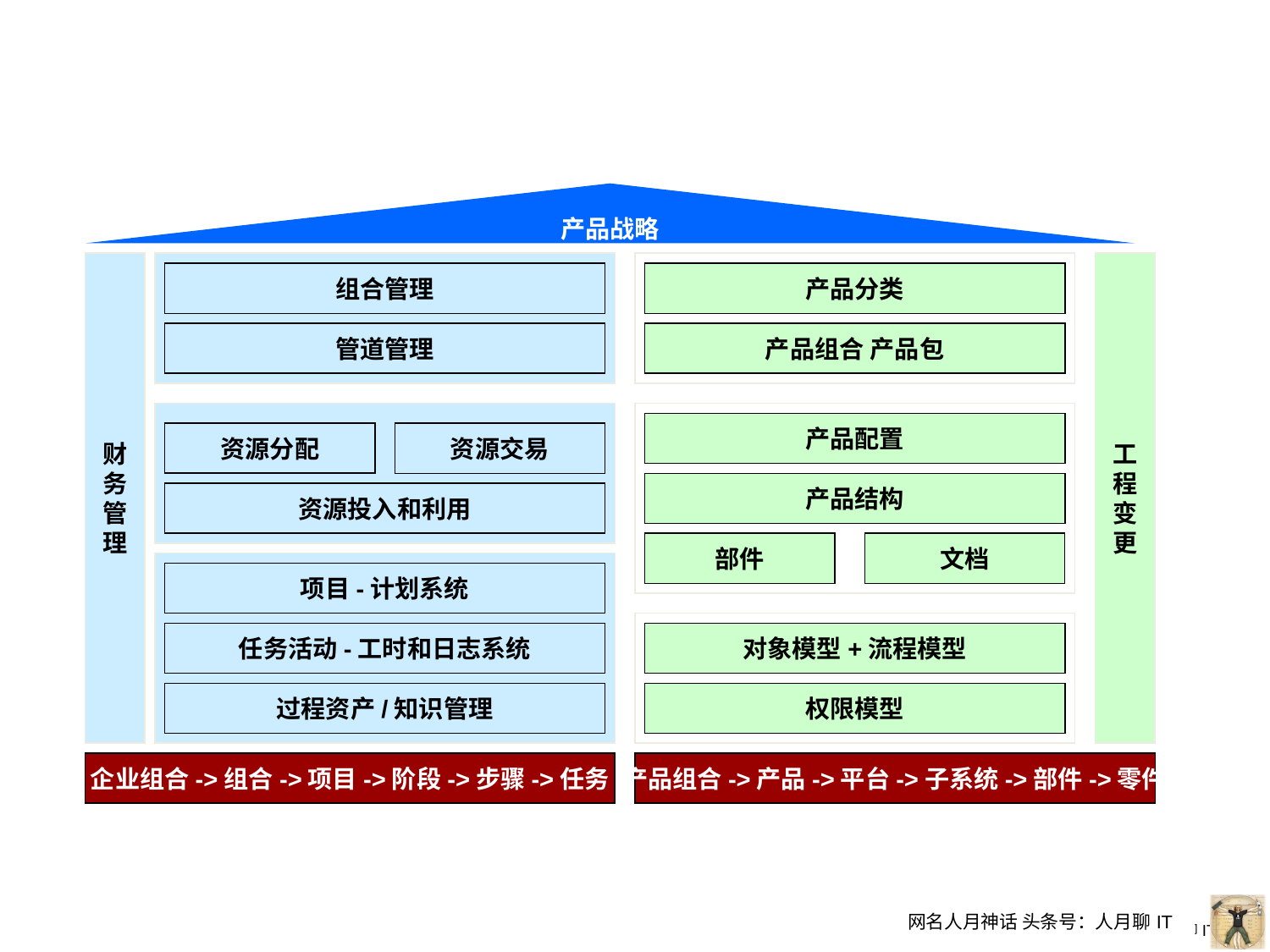

产品战略
财
务
管
理

工
程
变
更
组合管理
产品分类
管道管理
产品组合 产品包

产品配置
资源分配
资源交易
产品结构
资源投入和利用
部件
文档

项目-计划系统

任务活动-工时和日志系统
对象模型+流程模型
过程资产/知识管理
权限模型
企业组合->组合->项目->阶段->步骤->任务
产品组合->产品->平台->子系统->部件->零件